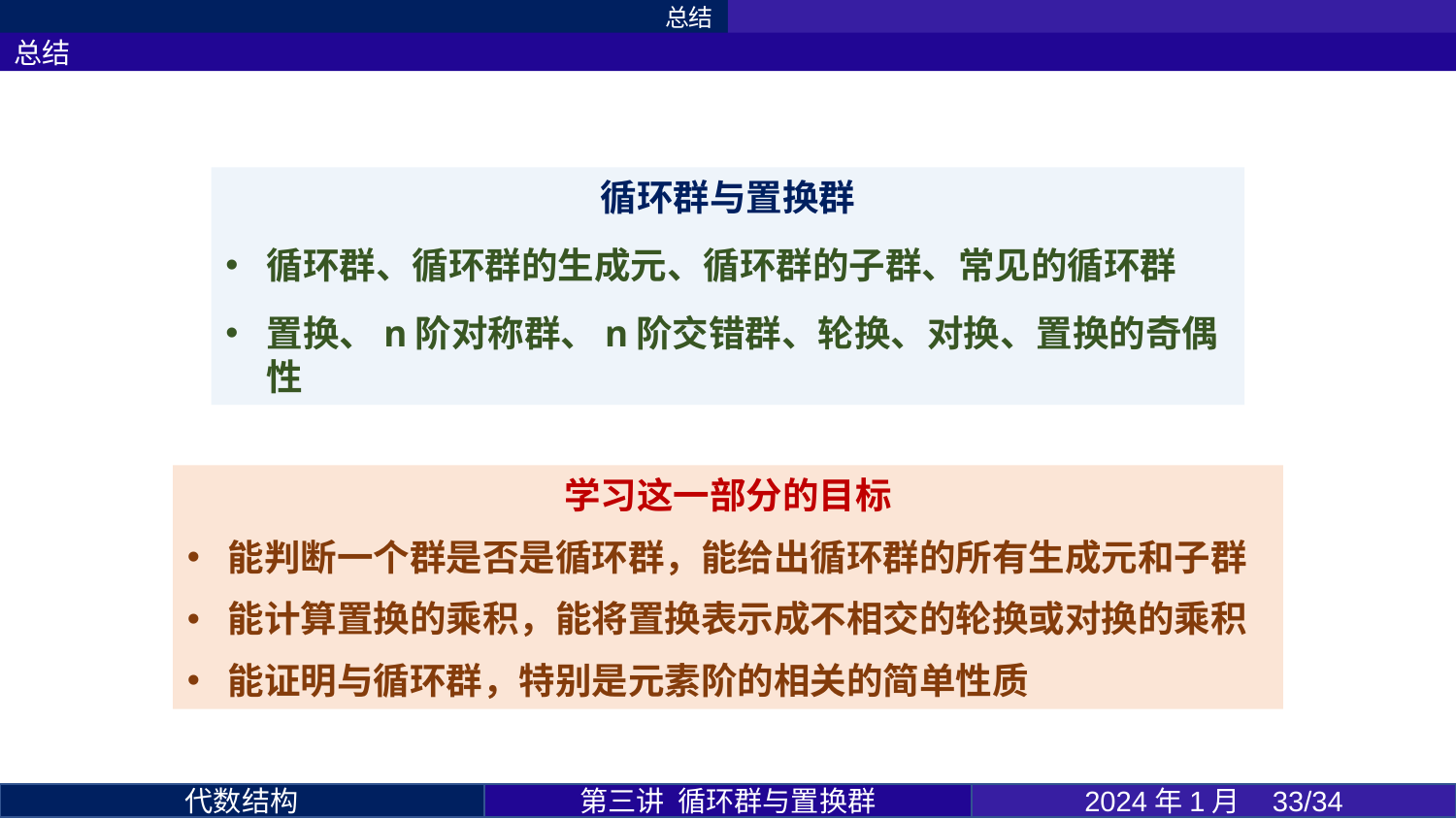

总结
总结
循环群与置换群
循环群、循环群的生成元、循环群的子群、常见的循环群
置换、n阶对称群、n阶交错群、轮换、对换、置换的奇偶性
学习这一部分的目标
能判断一个群是否是循环群，能给出循环群的所有生成元和子群
能计算置换的乘积，能将置换表示成不相交的轮换或对换的乘积
能证明与循环群，特别是元素阶的相关的简单性质
第三讲  循环群与置换群
2024年1月    33/34
代数结构